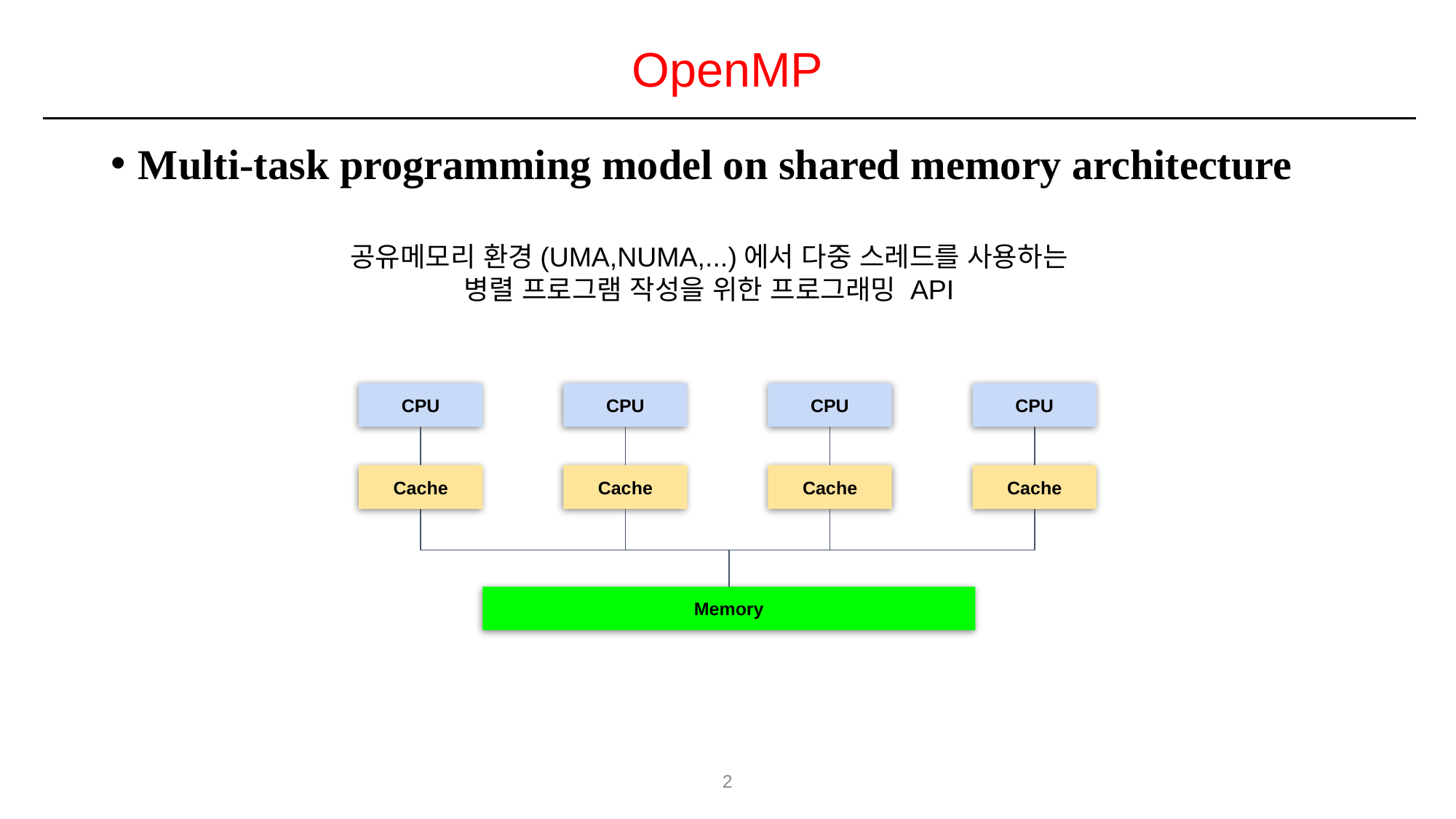

# OpenMP
Multi-task programming model on shared memory architecture
공유메모리 환경(UMA,NUMA,...)에서 다중 스레드를 사용하는
병렬 프로그램 작성을 위한 프로그래밍 API
CPU
CPU
CPU
CPU
Cache
Cache

Cache
Cache

Memory
2